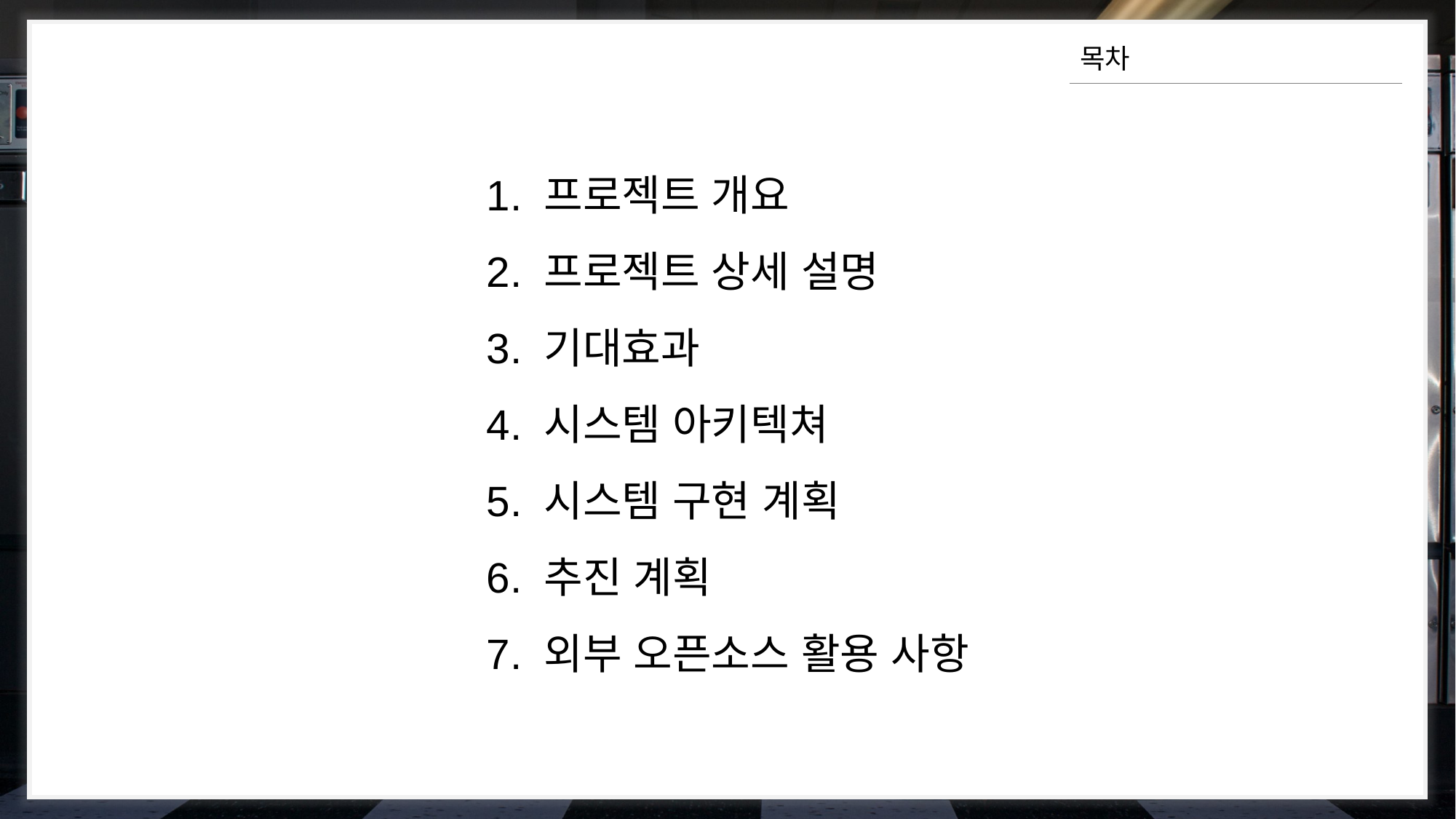

목차
1. 프로젝트 개요
2. 프로젝트 상세 설명
3. 기대효과
4. 시스템 아키텍쳐
5. 시스템 구현 계획
6. 추진 계획
7. 외부 오픈소스 활용 사항